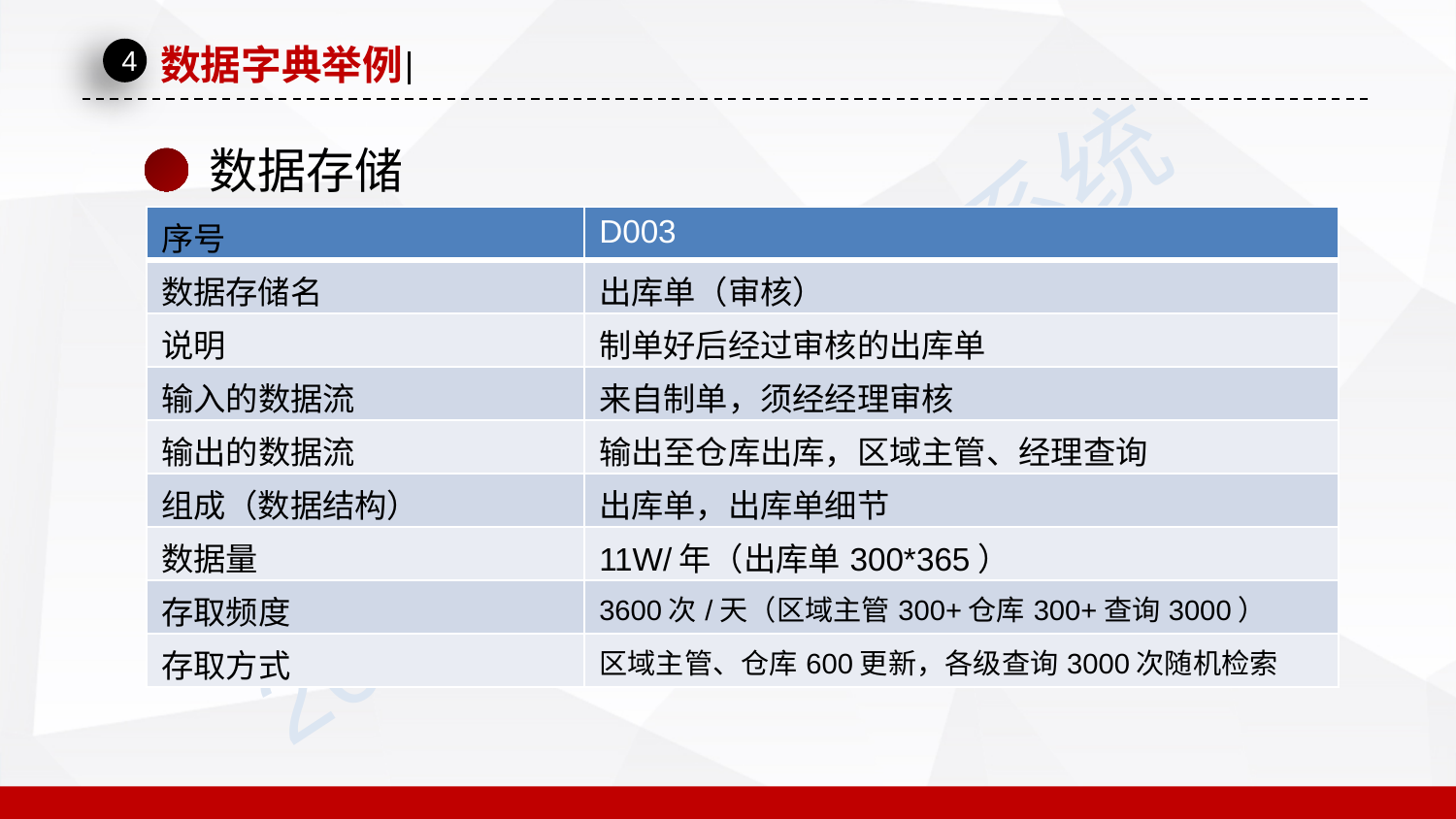

数据字典举例
4

数据存储

| 序号 | D003 |
| --- | --- |
| 数据存储名 | 出库单（审核） |
| 说明 | 制单好后经过审核的出库单 |
| 输入的数据流 | 来自制单，须经经理审核 |
| 输出的数据流 | 输出至仓库出库，区域主管、经理查询 |
| 组成（数据结构） | 出库单，出库单细节 |
| 数据量 | 11W/年（出库单300\*365） |
| 存取频度 | 3600次/天（区域主管300+仓库300+查询3000） |
| 存取方式 | 区域主管、仓库600更新，各级查询3000次随机检索 |